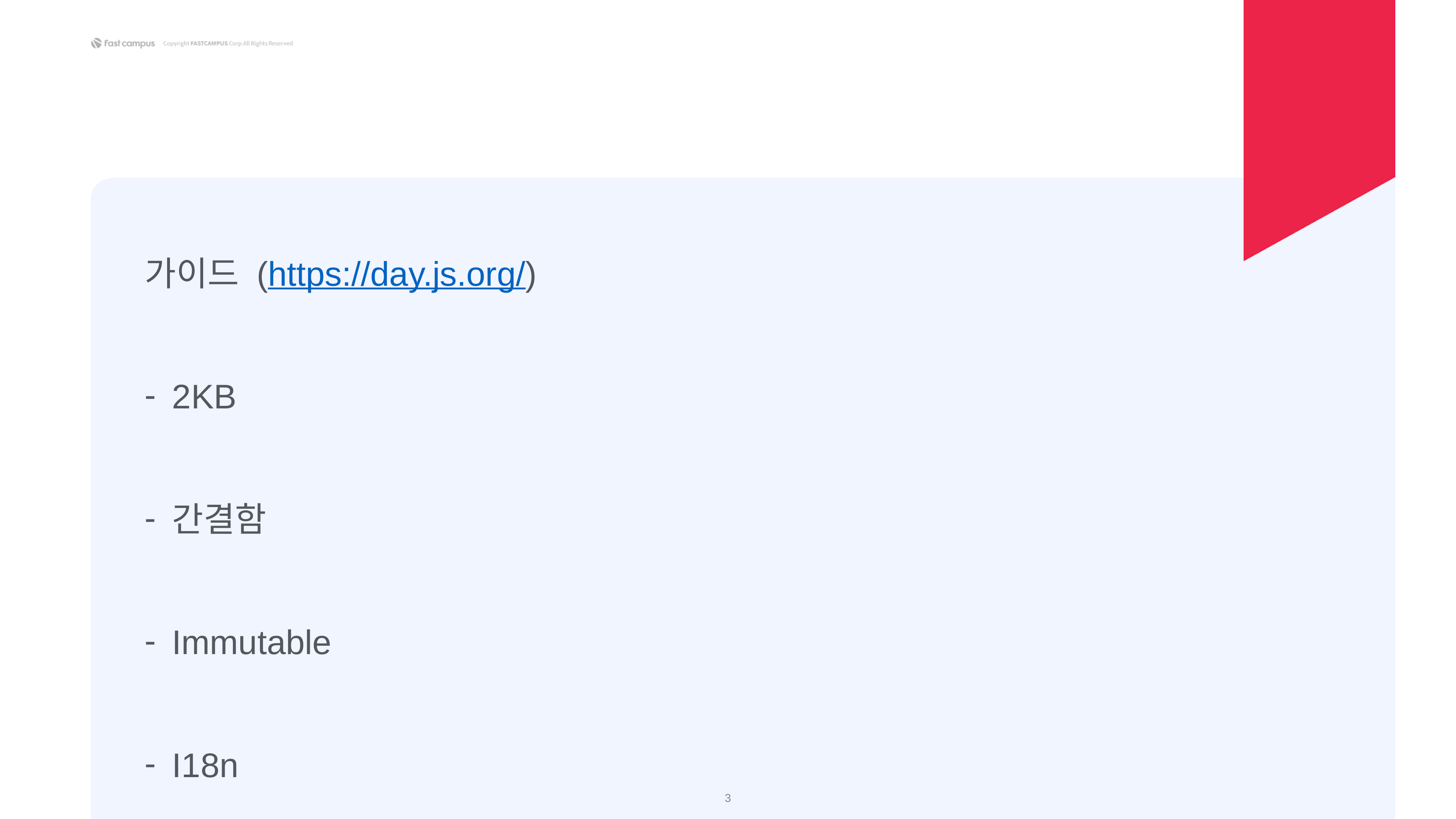

가이드 (https://day.js.org/)

2KB

간결함

Immutable

I18n
3